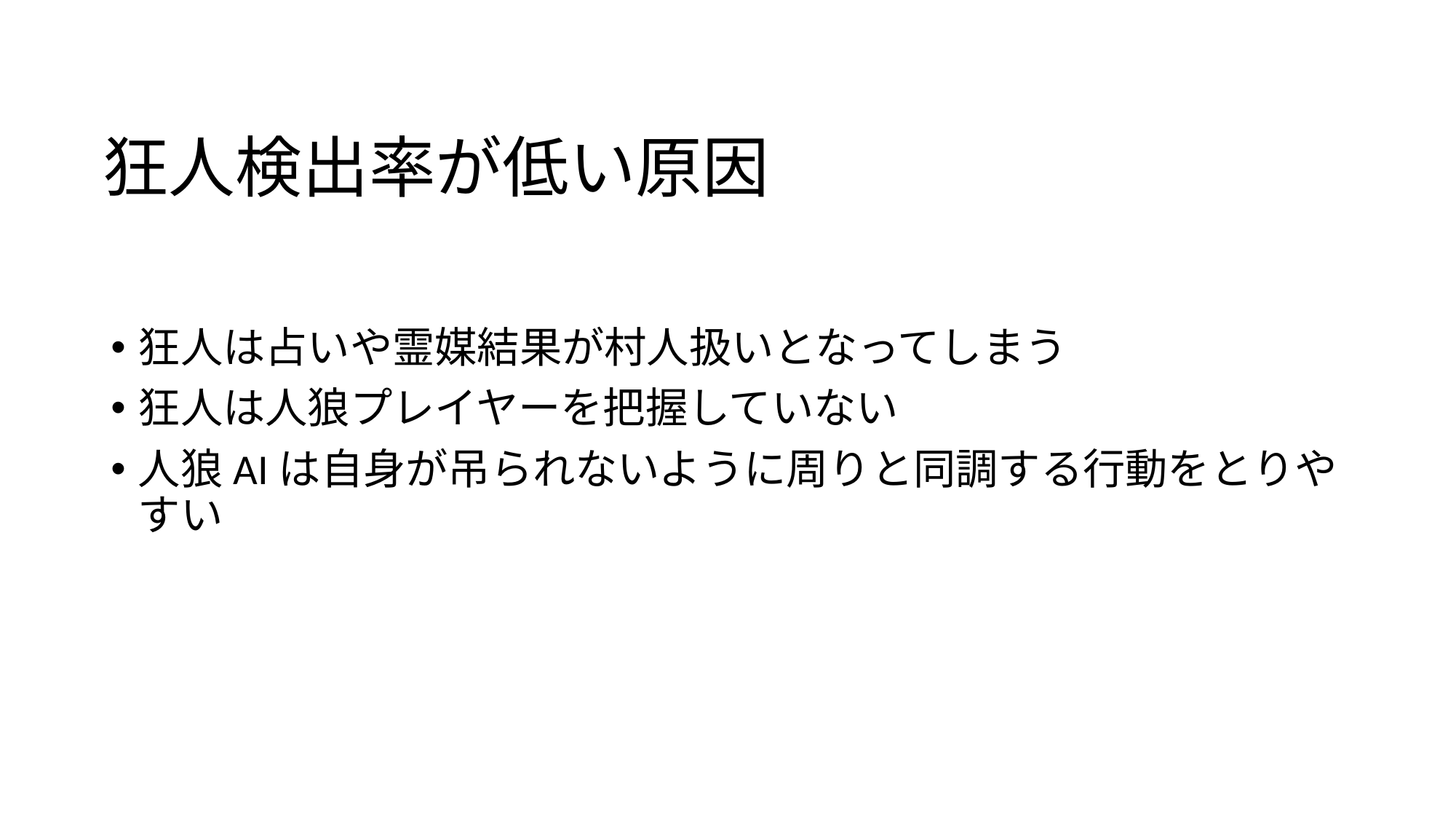

# 狂人検出率が低い原因
狂人は占いや霊媒結果が村人扱いとなってしまう
狂人は人狼プレイヤーを把握していない
人狼AIは自身が吊られないように周りと同調する行動をとりやすい